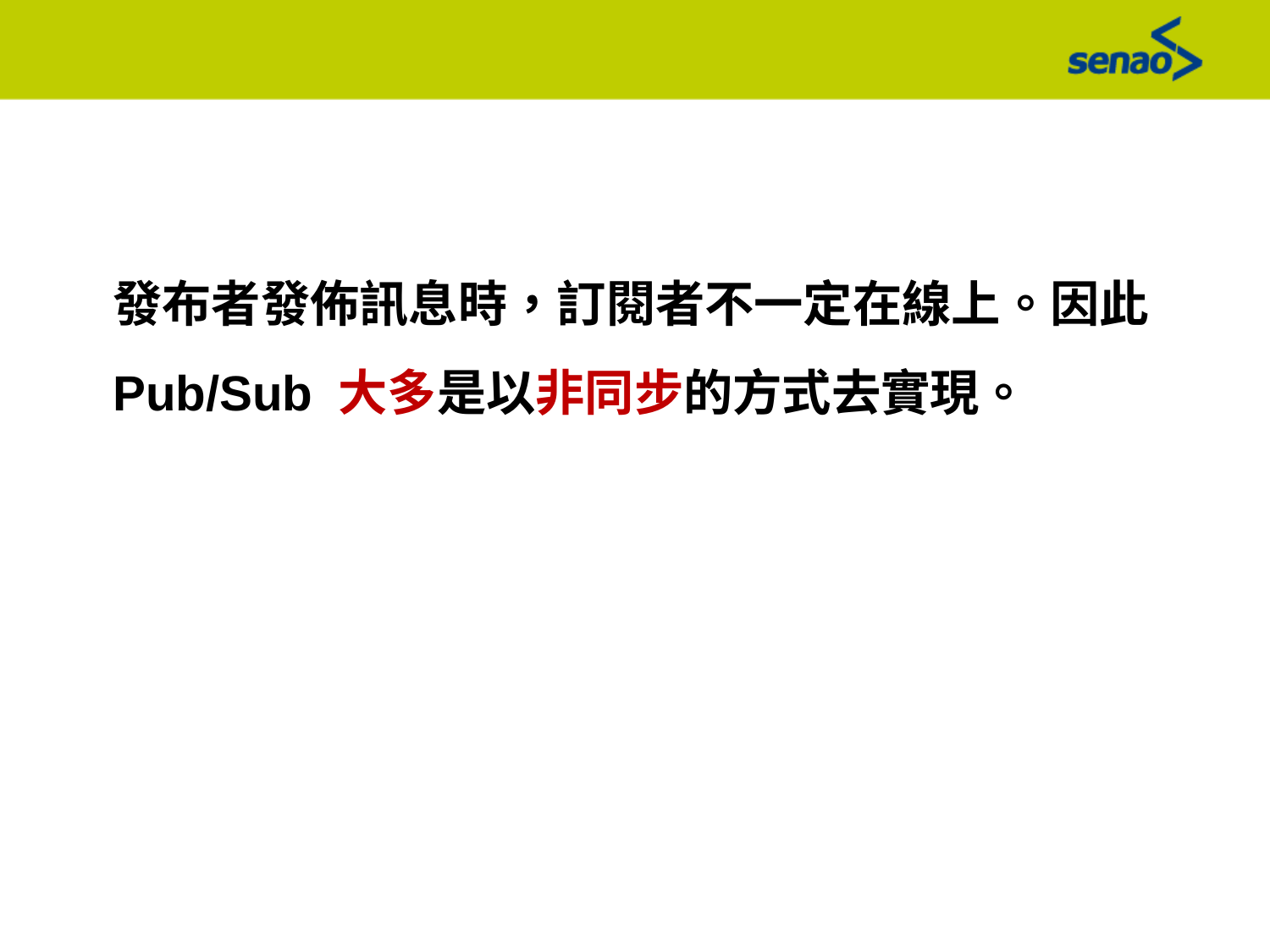

發布者發佈訊息時，訂閱者不一定在線上。因此 Pub/Sub 大多是以非同步的方式去實現。